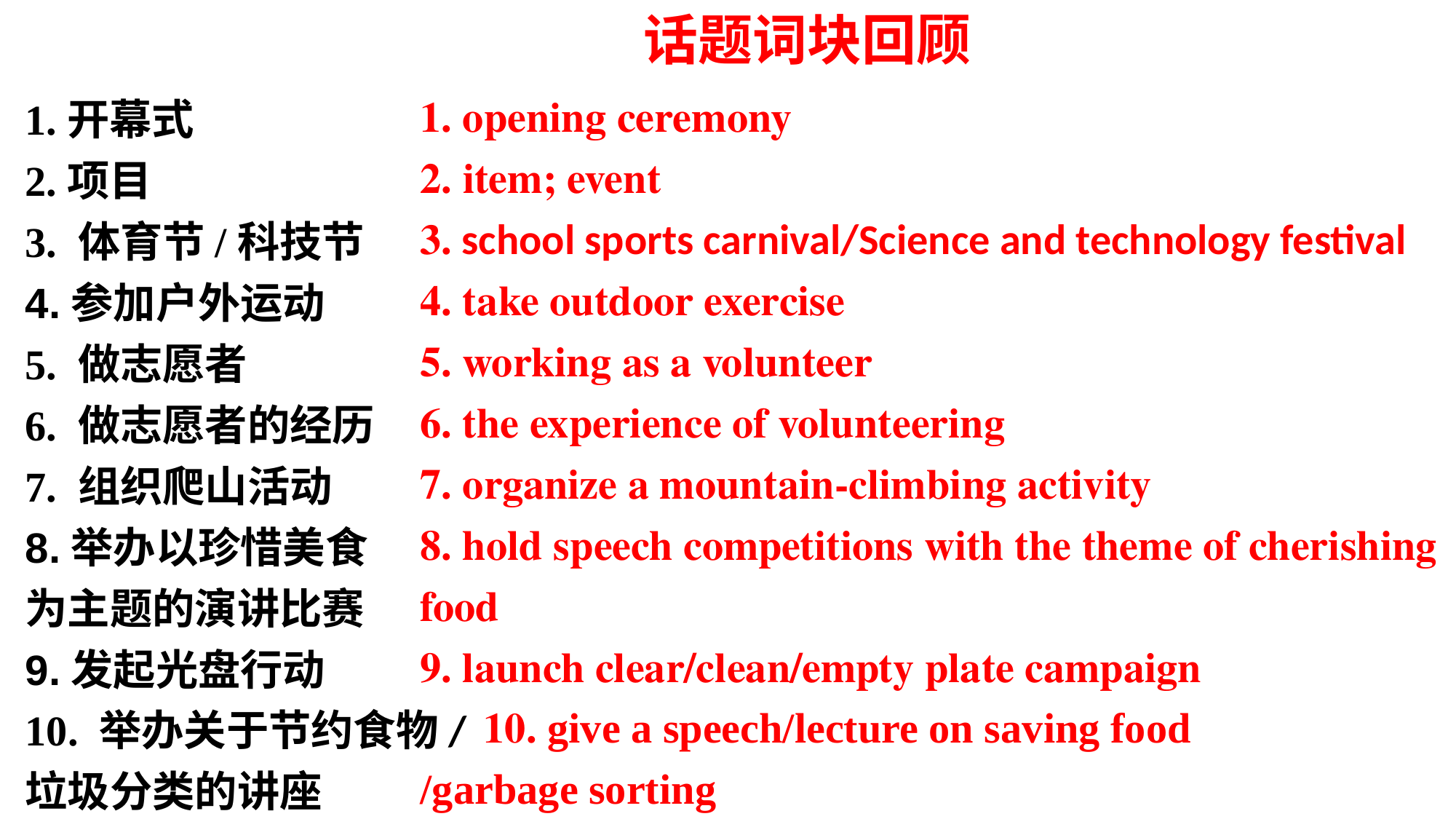

话题词块回顾
1. opening ceremony
2. item; event
3. school sports carnival/Science and technology festival
4. take outdoor exercise
5. working as a volunteer
6. the experience of volunteering
7. organize a mountain-climbing activity
8. hold speech competitions with the theme of cherishing food
9. launch clear/clean/empty plate campaign
      10. give a speech/lecture on saving food
/garbage sorting
1.开幕式
2.项目
3. 体育节/科技节
4.参加户外运动
5. 做志愿者
6. 做志愿者的经历
7. 组织爬山活动
8.举办以珍惜美食
为主题的演讲比赛
9.发起光盘行动
10. 举办关于节约食物/
垃圾分类的讲座